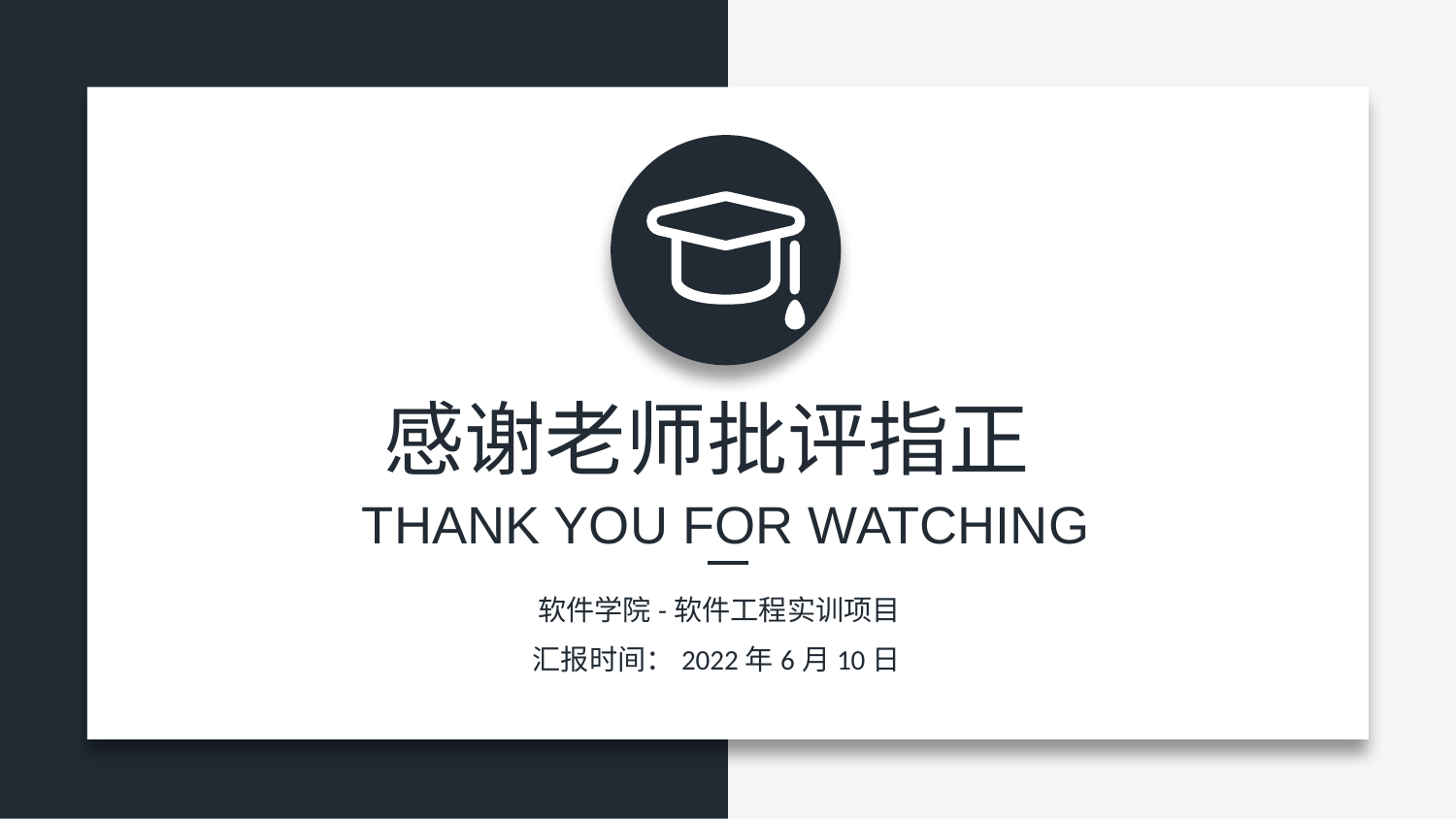

感谢老师批评指正
THANK YOU FOR WATCHING
软件学院-软件工程实训项目
 汇报时间：2022年6月10日